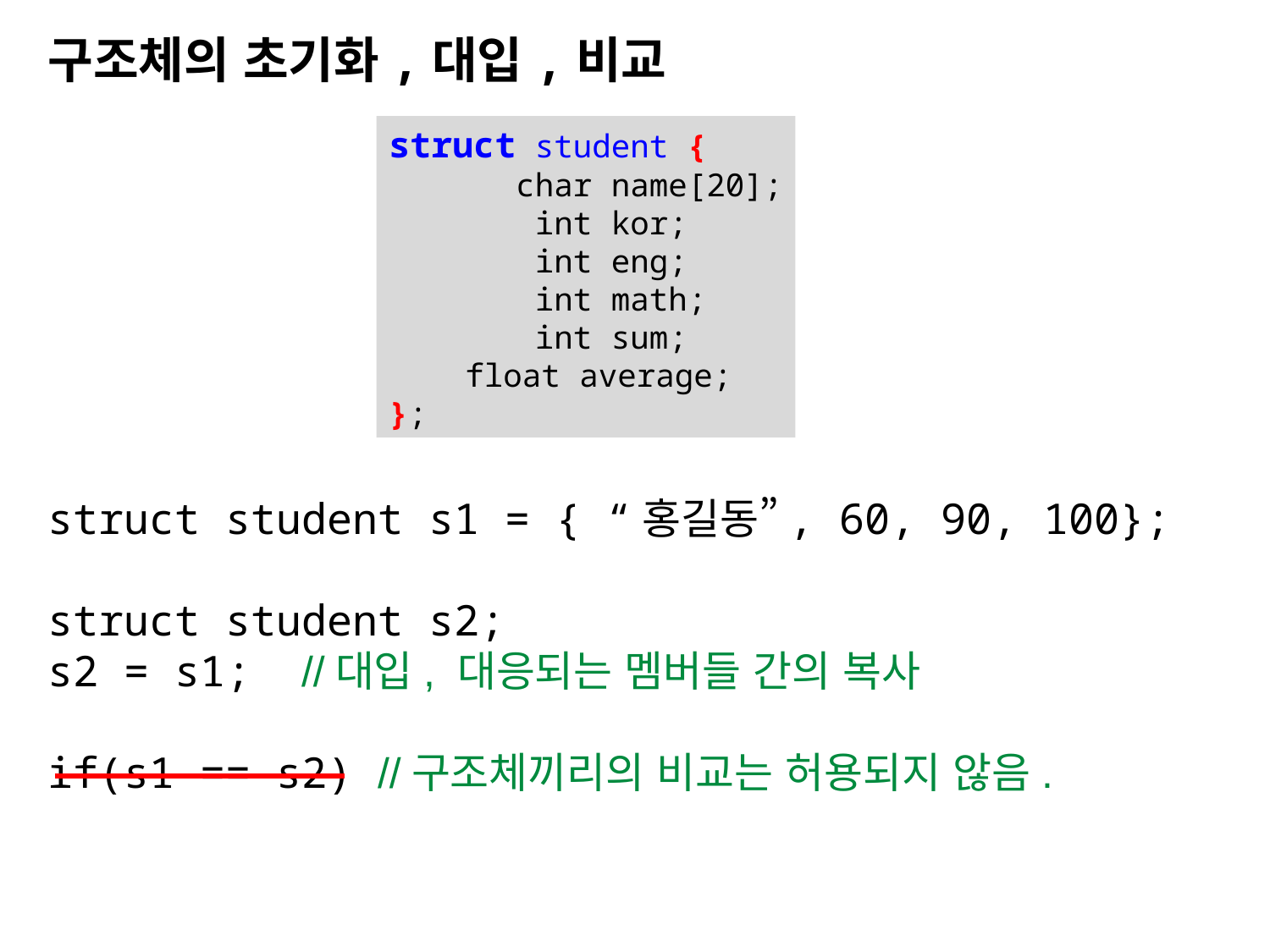

구조체의 초기화,대입,비교
struct student {
	char name[20];
	 int kor;
	 int eng;
	 int math;
	 int sum;
    float average;
};
struct student s1 = { “홍길동”, 60, 90, 100};

struct student s2;
s2 = s1;  //대입, 대응되는 멤버들 간의 복사

if(s1 == s2) //구조체끼리의 비교는 허용되지 않음.